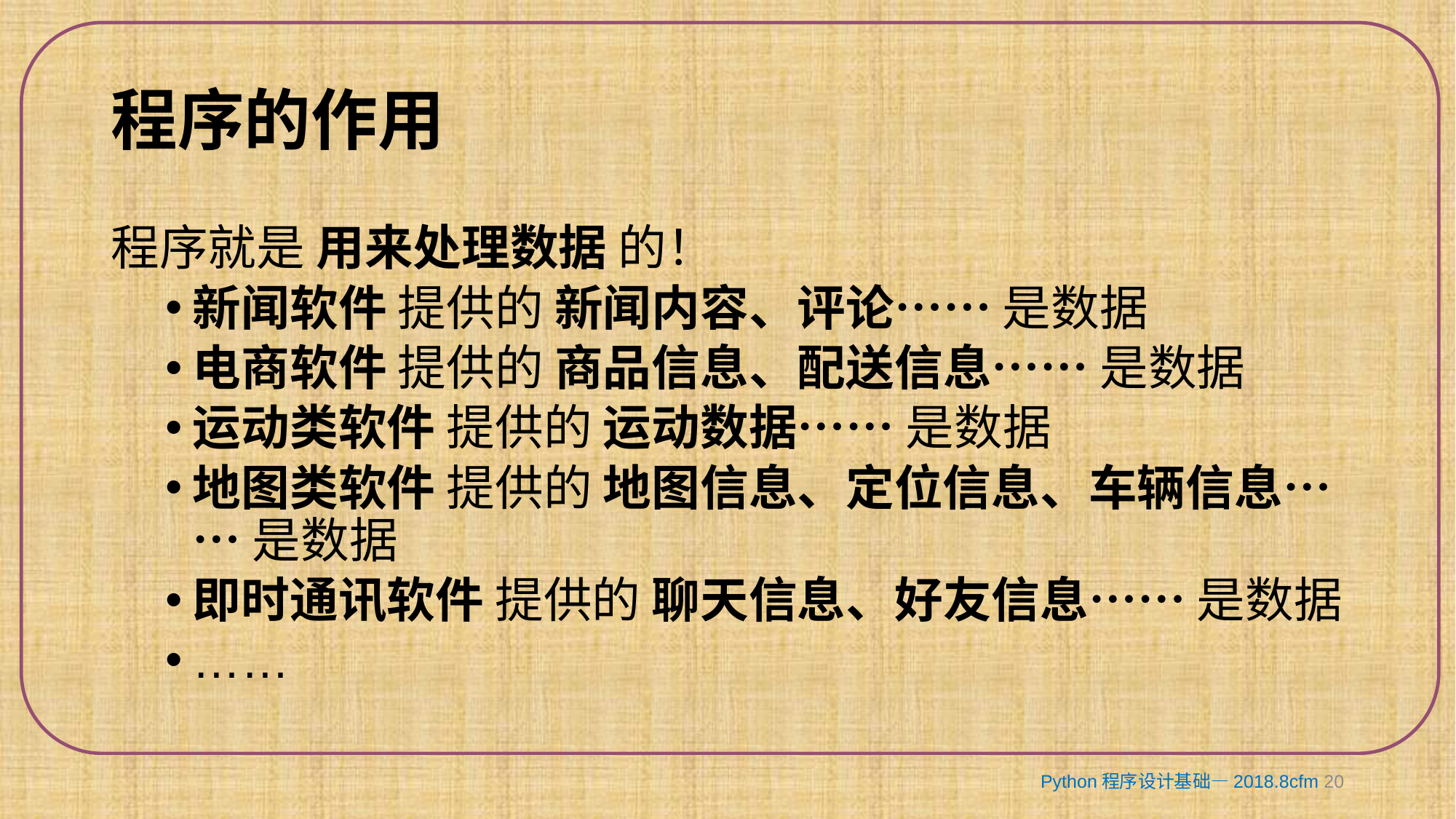

# 程序的作用
程序就是 用来处理数据 的！
新闻软件 提供的 新闻内容、评论…… 是数据
电商软件 提供的 商品信息、配送信息…… 是数据
运动类软件 提供的 运动数据…… 是数据
地图类软件 提供的 地图信息、定位信息、车辆信息…… 是数据
即时通讯软件 提供的 聊天信息、好友信息…… 是数据
……

Python程序设计基础—2018.8cfm 20